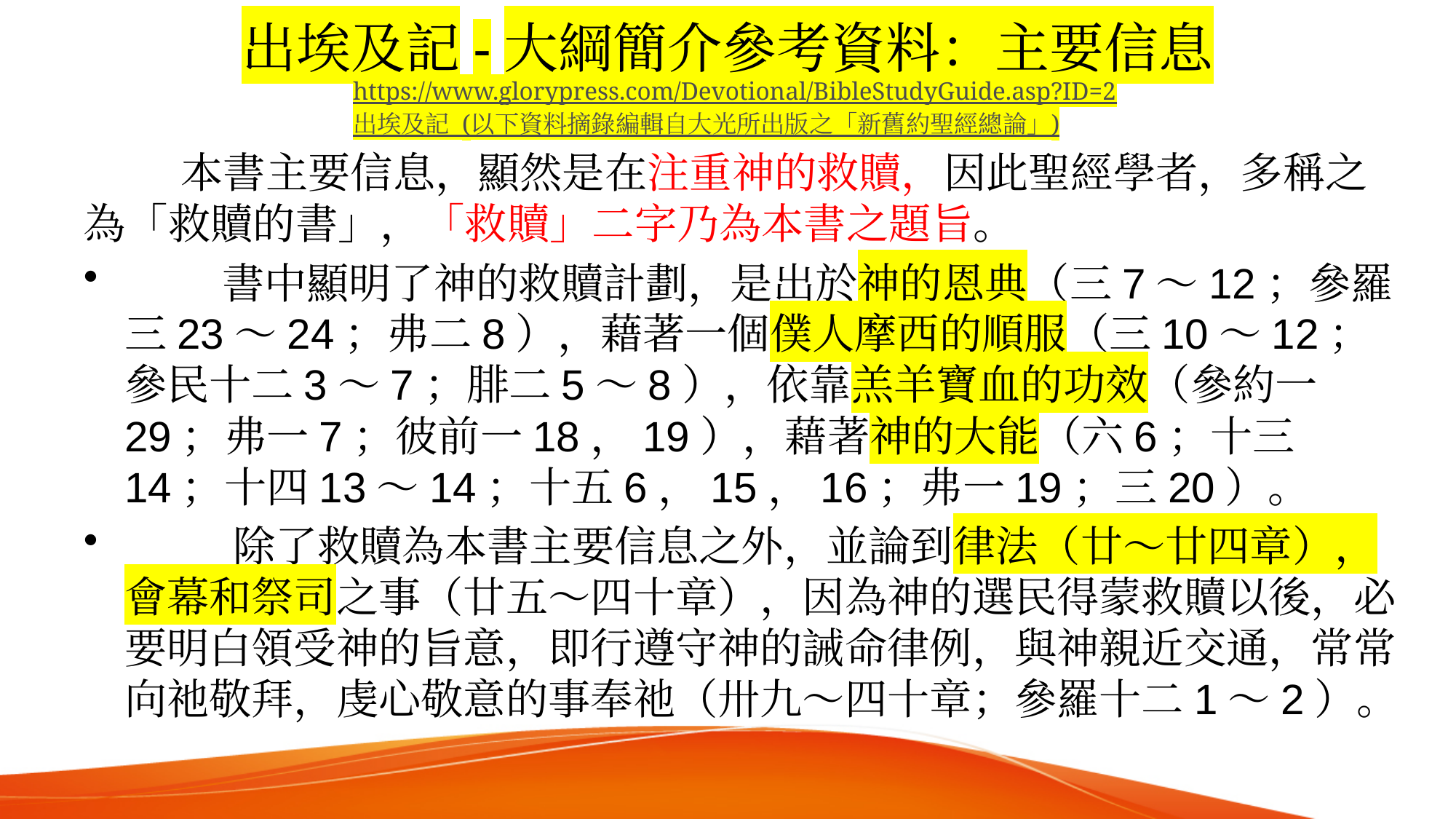

# 出埃及記-大綱簡介參考資料：主要信息
https://www.glorypress.com/Devotional/BibleStudyGuide.asp?ID=2
出埃及記  (以下資料摘錄編輯自大光所出版之「新舊約聖經總論」)
        本書主要信息，顯然是在注重神的救贖，因此聖經學者，多稱之為「救贖的書」，「救贖」二字乃為本書之題旨。
        書中顯明了神的救贖計劃，是出於神的恩典（三7～12；參羅三23～24；弗二8），藉著一個僕人摩西的順服（三10～12；參民十二3～7；腓二5～8），依靠羔羊寶血的功效（參約一29；弗一7；彼前一18，19），藉著神的大能（六6；十三14；十四13～14；十五6，15，16；弗一19；三20）。
         除了救贖為本書主要信息之外，並論到律法（廿～廿四章），會幕和祭司之事（廿五～四十章），因為神的選民得蒙救贖以後，必要明白領受神的旨意，即行遵守神的誡命律例，與神親近交通，常常向祂敬拜，虔心敬意的事奉祂（卅九～四十章；參羅十二1～2）。